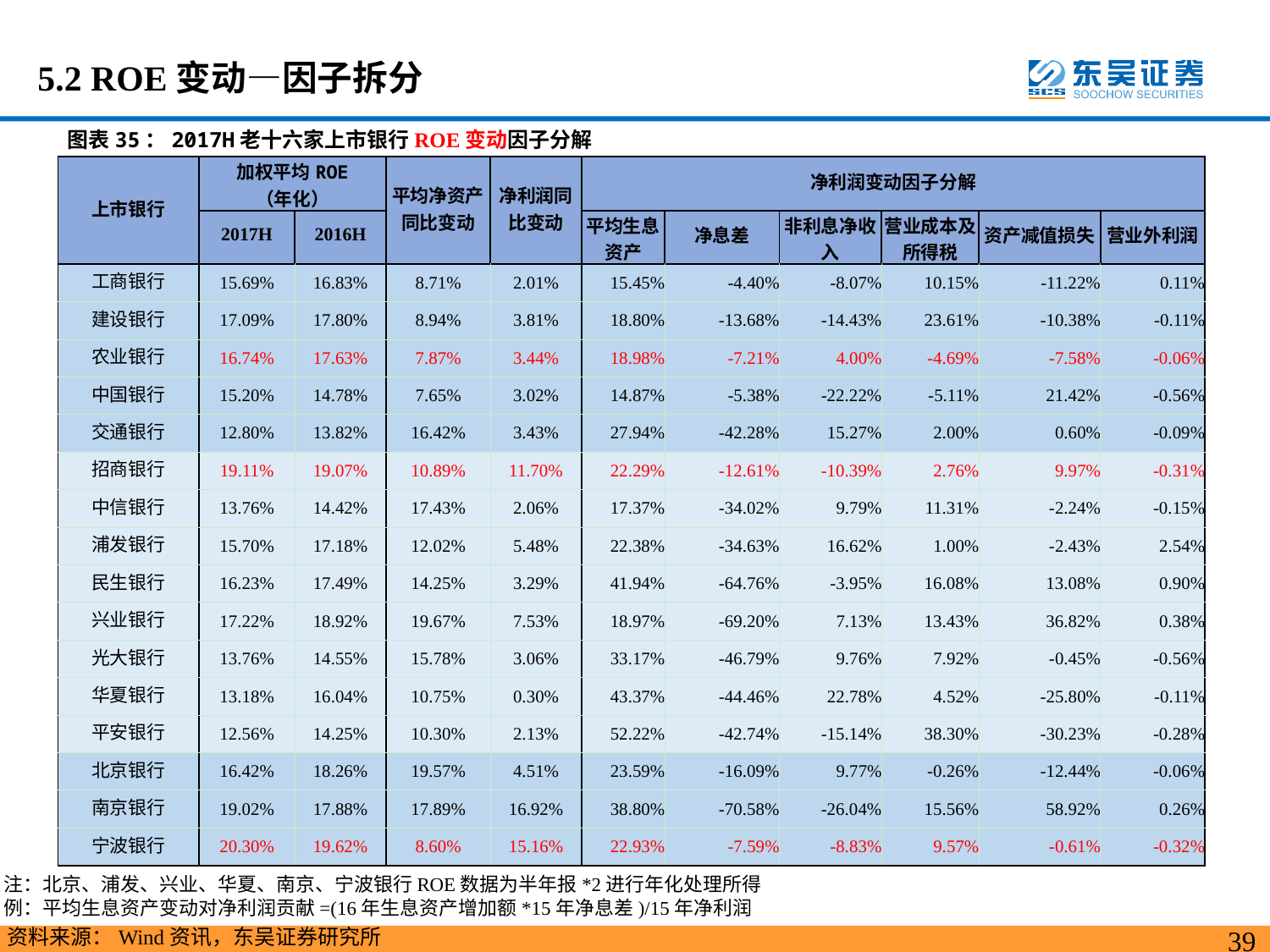

5.2 ROE变动—因子拆分

图表35：2017H老十六家上市银行ROE变动因子分解
| 上市银行 | 加权平均ROE （年化） |  | 平均净资产同比变动 | 净利润同比变动 | 净利润变动因子分解 |  |  |  |  |  |
| --- | --- | --- | --- | --- | --- | --- | --- | --- | --- | --- |
|  | 2017H | 2016H |  |  | 平均生息资产 | 净息差 | 非利息净收入 | 营业成本及所得税 | 资产减值损失 | 营业外利润 |
| 工商银行 | 15.69% | 16.83% | 8.71% | 2.01% | 15.45% | -4.40% | -8.07% | 10.15% | -11.22% | 0.11% |
| 建设银行 | 17.09% | 17.80% | 8.94% | 3.81% | 18.80% | -13.68% | -14.43% | 23.61% | -10.38% | -0.11% |
| 农业银行 | 16.74% | 17.63% | 7.87% | 3.44% | 18.98% | -7.21% | 4.00% | -4.69% | -7.58% | -0.06% |
| 中国银行 | 15.20% | 14.78% | 7.65% | 3.02% | 14.87% | -5.38% | -22.22% | -5.11% | 21.42% | -0.56% |
| 交通银行 | 12.80% | 13.82% | 16.42% | 3.43% | 27.94% | -42.28% | 15.27% | 2.00% | 0.60% | -0.09% |
| 招商银行 | 19.11% | 19.07% | 10.89% | 11.70% | 22.29% | -12.61% | -10.39% | 2.76% | 9.97% | -0.31% |
| 中信银行 | 13.76% | 14.42% | 17.43% | 2.06% | 17.37% | -34.02% | 9.79% | 11.31% | -2.24% | -0.15% |
| 浦发银行 | 15.70% | 17.18% | 12.02% | 5.48% | 22.38% | -34.63% | 16.62% | 1.00% | -2.43% | 2.54% |
| 民生银行 | 16.23% | 17.49% | 14.25% | 3.29% | 41.94% | -64.76% | -3.95% | 16.08% | 13.08% | 0.90% |
| 兴业银行 | 17.22% | 18.92% | 19.67% | 7.53% | 18.97% | -69.20% | 7.13% | 13.43% | 36.82% | 0.38% |
| 光大银行 | 13.76% | 14.55% | 15.78% | 3.06% | 33.17% | -46.79% | 9.76% | 7.92% | -0.45% | -0.56% |
| 华夏银行 | 13.18% | 16.04% | 10.75% | 0.30% | 43.37% | -44.46% | 22.78% | 4.52% | -25.80% | -0.11% |
| 平安银行 | 12.56% | 14.25% | 10.30% | 2.13% | 52.22% | -42.74% | -15.14% | 38.30% | -30.23% | -0.28% |
| 北京银行 | 16.42% | 18.26% | 19.57% | 4.51% | 23.59% | -16.09% | 9.77% | -0.26% | -12.44% | -0.06% |
| 南京银行 | 19.02% | 17.88% | 17.89% | 16.92% | 38.80% | -70.58% | -26.04% | 15.56% | 58.92% | 0.26% |
| 宁波银行 | 20.30% | 19.62% | 8.60% | 15.16% | 22.93% | -7.59% | -8.83% | 9.57% | -0.61% | -0.32% |
注：北京、浦发、兴业、华夏、南京、宁波银行ROE数据为半年报*2进行年化处理所得
例：平均生息资产变动对净利润贡献=(16年生息资产增加额*15年净息差)/15年净利润
资料来源：Wind资讯，东吴证券研究所
39